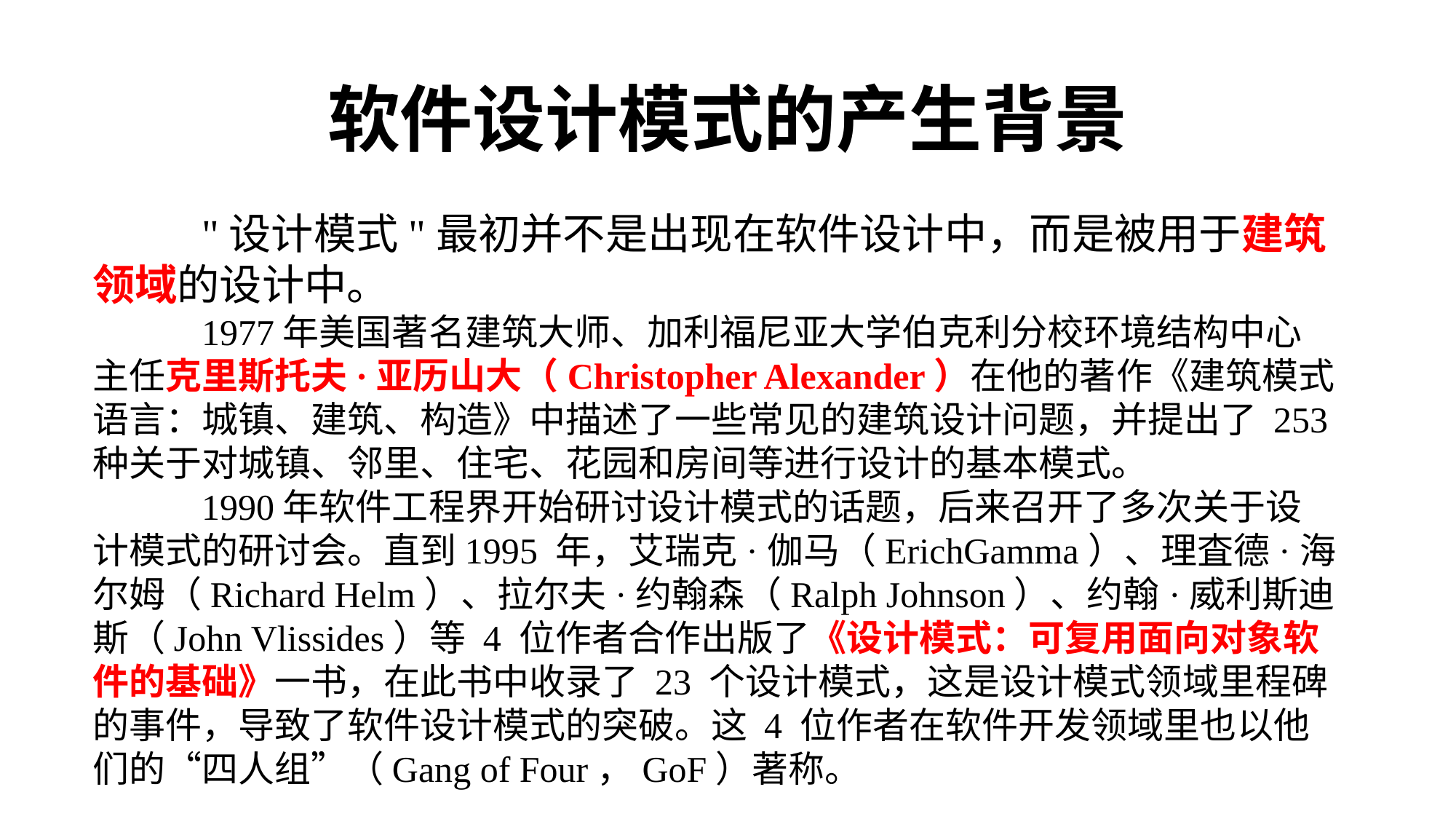

# 软件设计模式的产生背景
	"设计模式"最初并不是出现在软件设计中，而是被用于建筑领域的设计中。
	1977年美国著名建筑大师、加利福尼亚大学伯克利分校环境结构中心主任克里斯托夫·亚历山大（Christopher Alexander）在他的著作《建筑模式语言：城镇、建筑、构造》中描述了一些常见的建筑设计问题，并提出了 253 种关于对城镇、邻里、住宅、花园和房间等进行设计的基本模式。
	1990年软件工程界开始研讨设计模式的话题，后来召开了多次关于设计模式的研讨会。直到1995 年，艾瑞克·伽马（ErichGamma）、理査德·海尔姆（Richard Helm）、拉尔夫·约翰森（Ralph Johnson）、约翰·威利斯迪斯（John Vlissides）等 4 位作者合作出版了《设计模式：可复用面向对象软件的基础》一书，在此书中收录了 23 个设计模式，这是设计模式领域里程碑的事件，导致了软件设计模式的突破。这 4 位作者在软件开发领域里也以他们的“四人组”（Gang of Four，GoF）著称。